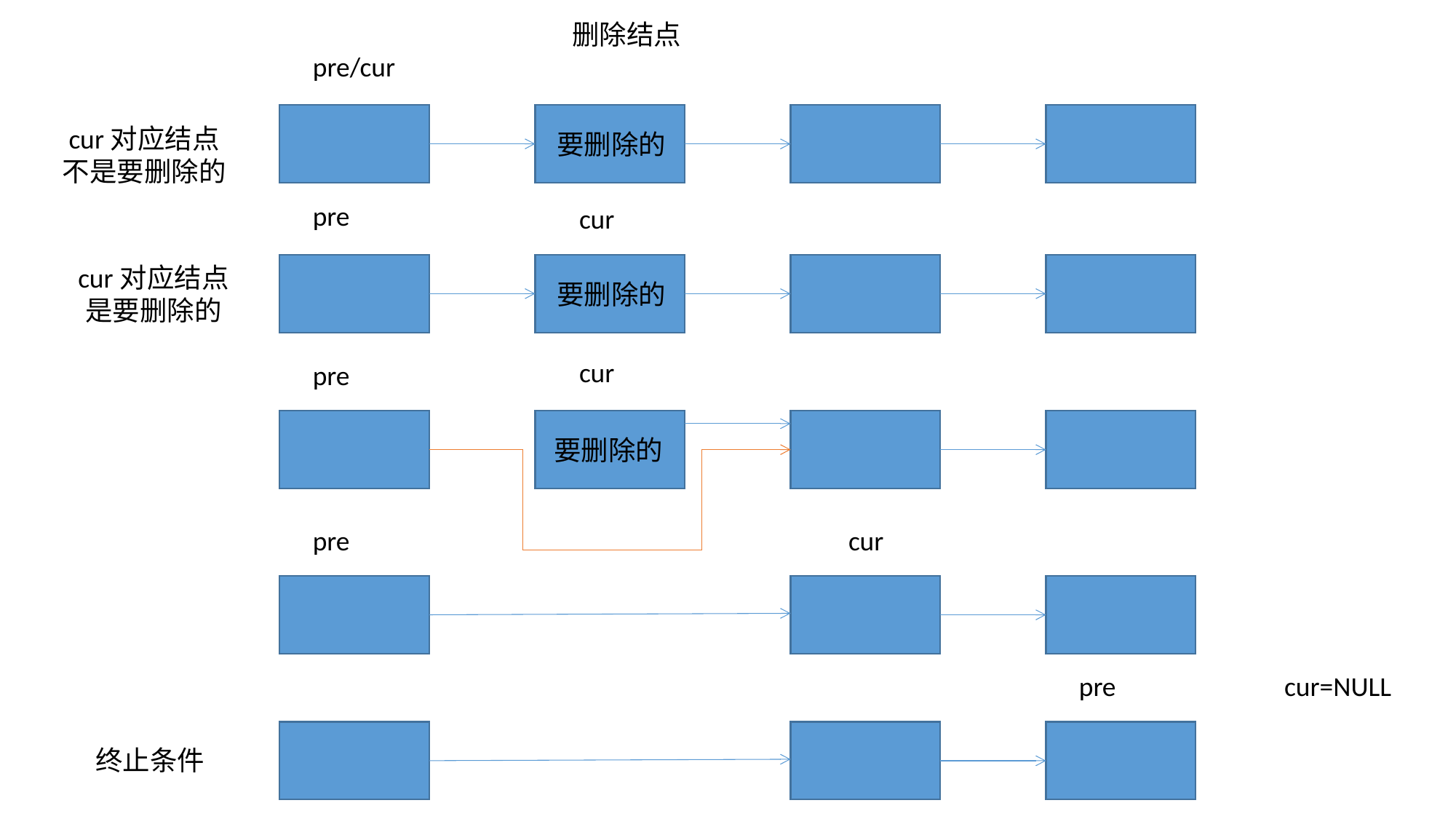

删除结点
pre/cur

cur对应结点不是要删除的
要删除的
pre
cur

cur对应结点是要删除的
要删除的
cur
pre

要删除的
pre
cur

pre
cur=NULL

终止条件